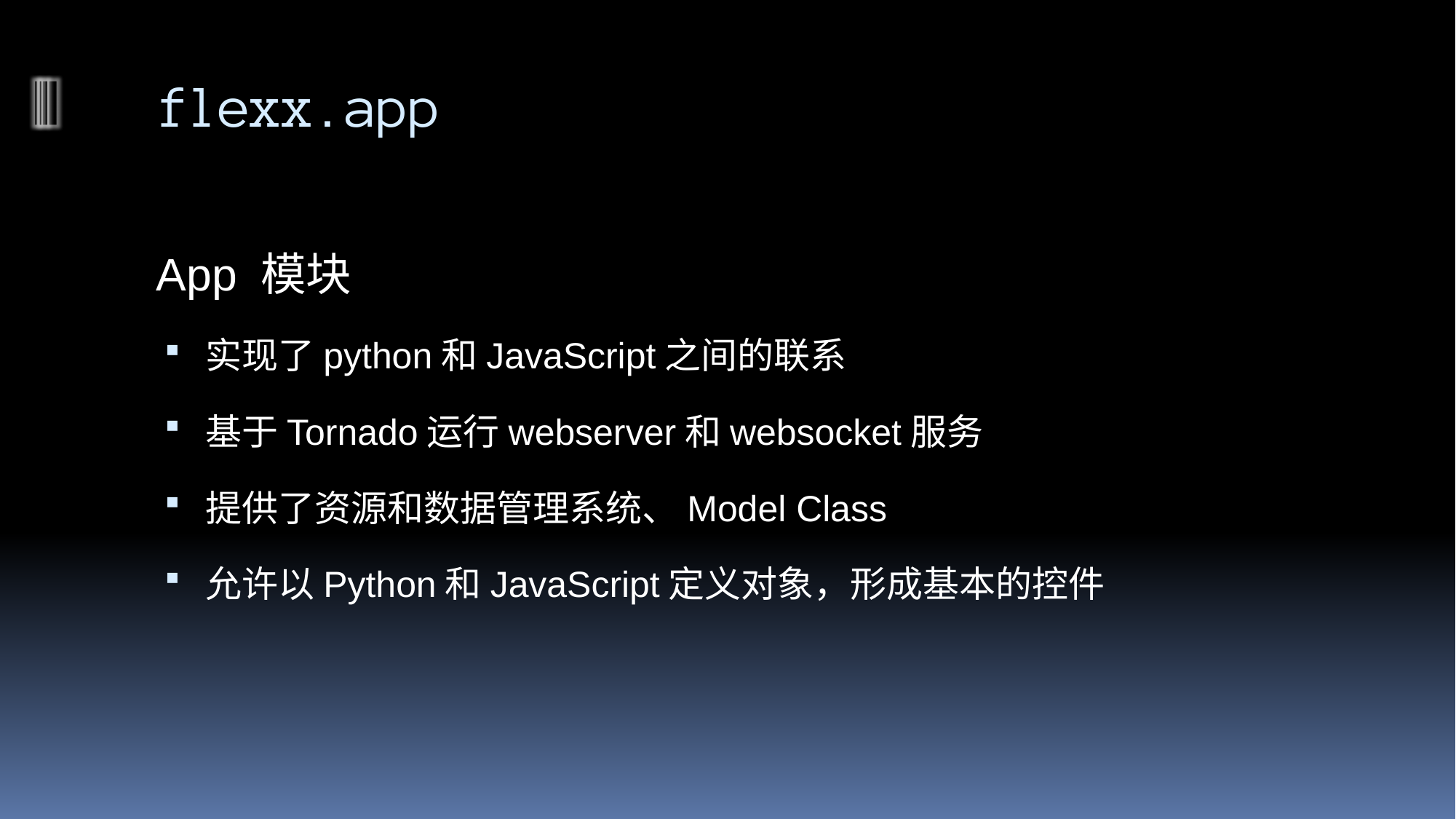

# flexx.app
App 模块
实现了python和JavaScript之间的联系
基于Tornado运行webserver和websocket服务
提供了资源和数据管理系统、Model Class
允许以Python和JavaScript定义对象，形成基本的控件